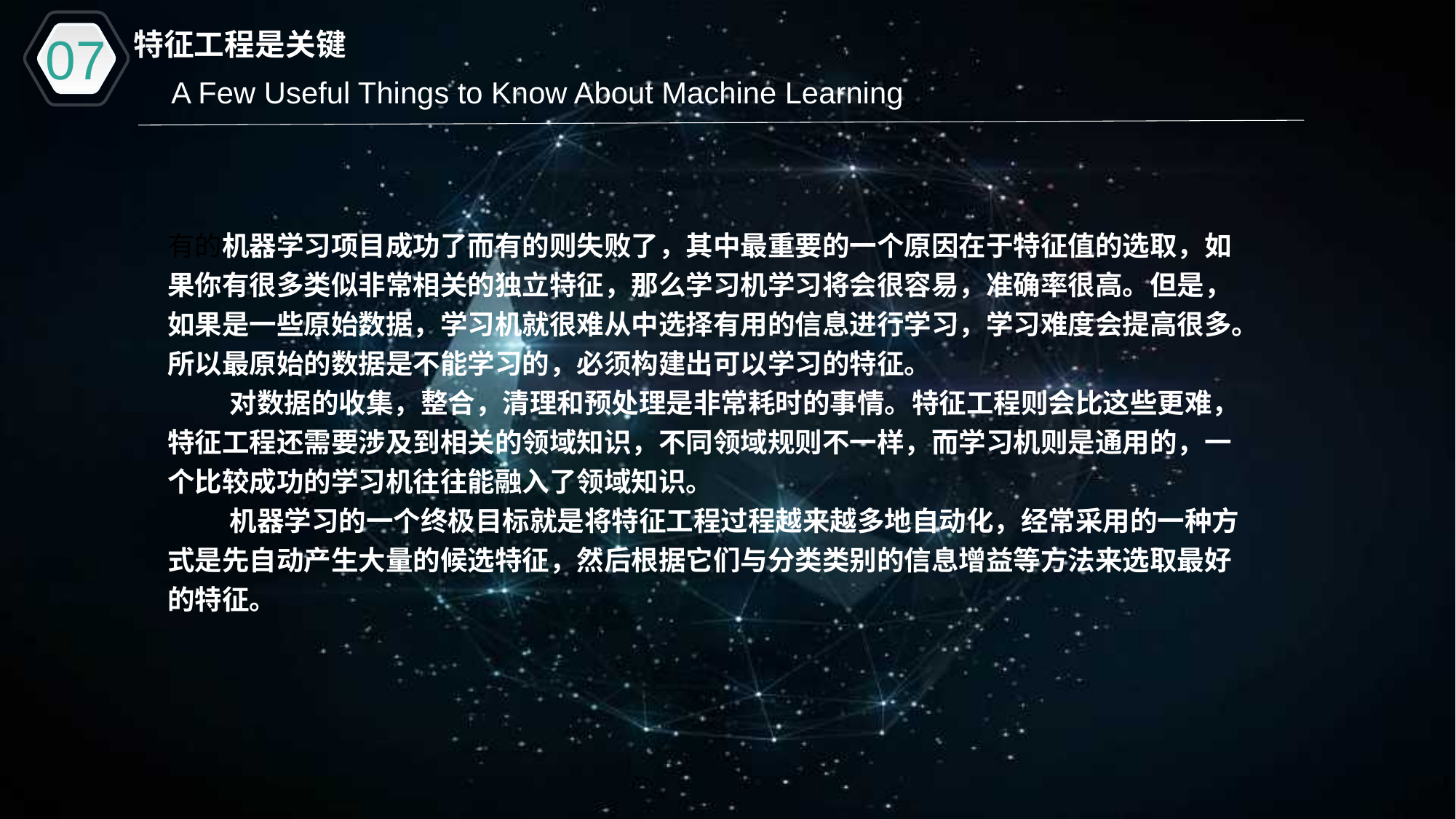

07
特征工程是关键
A Few Useful Things to Know About Machine Learning
有的机器学习项目成功了而有的则失败了，其中最重要的一个原因在于特征值的选取，如果你有很多类似非常相关的独立特征，那么学习机学习将会很容易，准确率很高。但是，如果是一些原始数据，学习机就很难从中选择有用的信息进行学习，学习难度会提高很多。所以最原始的数据是不能学习的，必须构建出可以学习的特征。
         对数据的收集，整合，清理和预处理是非常耗时的事情。特征工程则会比这些更难，特征工程还需要涉及到相关的领域知识，不同领域规则不一样，而学习机则是通用的，一个比较成功的学习机往往能融入了领域知识。
         机器学习的一个终极目标就是将特征工程过程越来越多地自动化，经常采用的一种方式是先自动产生大量的候选特征，然后根据它们与分类类别的信息增益等方法来选取最好的特征。